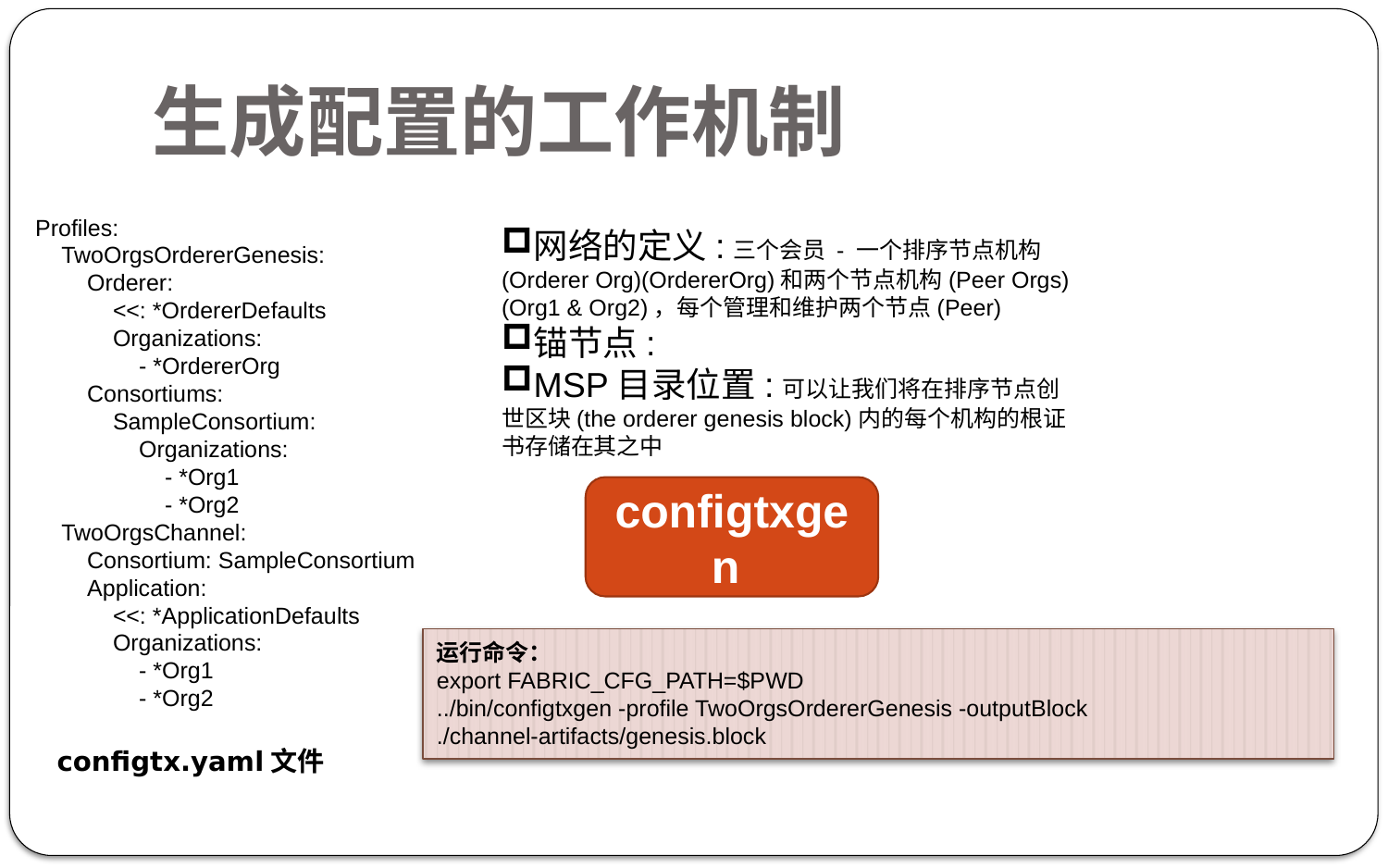

# 生成配置的工作机制
Profiles:
    TwoOrgsOrdererGenesis:
        Orderer:
            <<: *OrdererDefaults
            Organizations:
                - *OrdererOrg
        Consortiums:
            SampleConsortium:
                Organizations:
                    - *Org1
                    - *Org2
    TwoOrgsChannel:
        Consortium: SampleConsortium
        Application:
            <<: *ApplicationDefaults
            Organizations:
                - *Org1
                - *Org2
网络的定义:三个会员 - 一个排序节点机构(Orderer Org)(OrdererOrg)和两个节点机构(Peer Orgs)(Org1 & Org2)，每个管理和维护两个节点(Peer)
锚节点:
MSP目录位置:可以让我们将在排序节点创世区块(the orderer genesis block)内的每个机构的根证书存储在其之中
configtxgen
运行命令：
export FABRIC_CFG_PATH=$PWD
../bin/configtxgen -profile TwoOrgsOrdererGenesis -outputBlock ./channel-artifacts/genesis.block
configtx.yaml文件